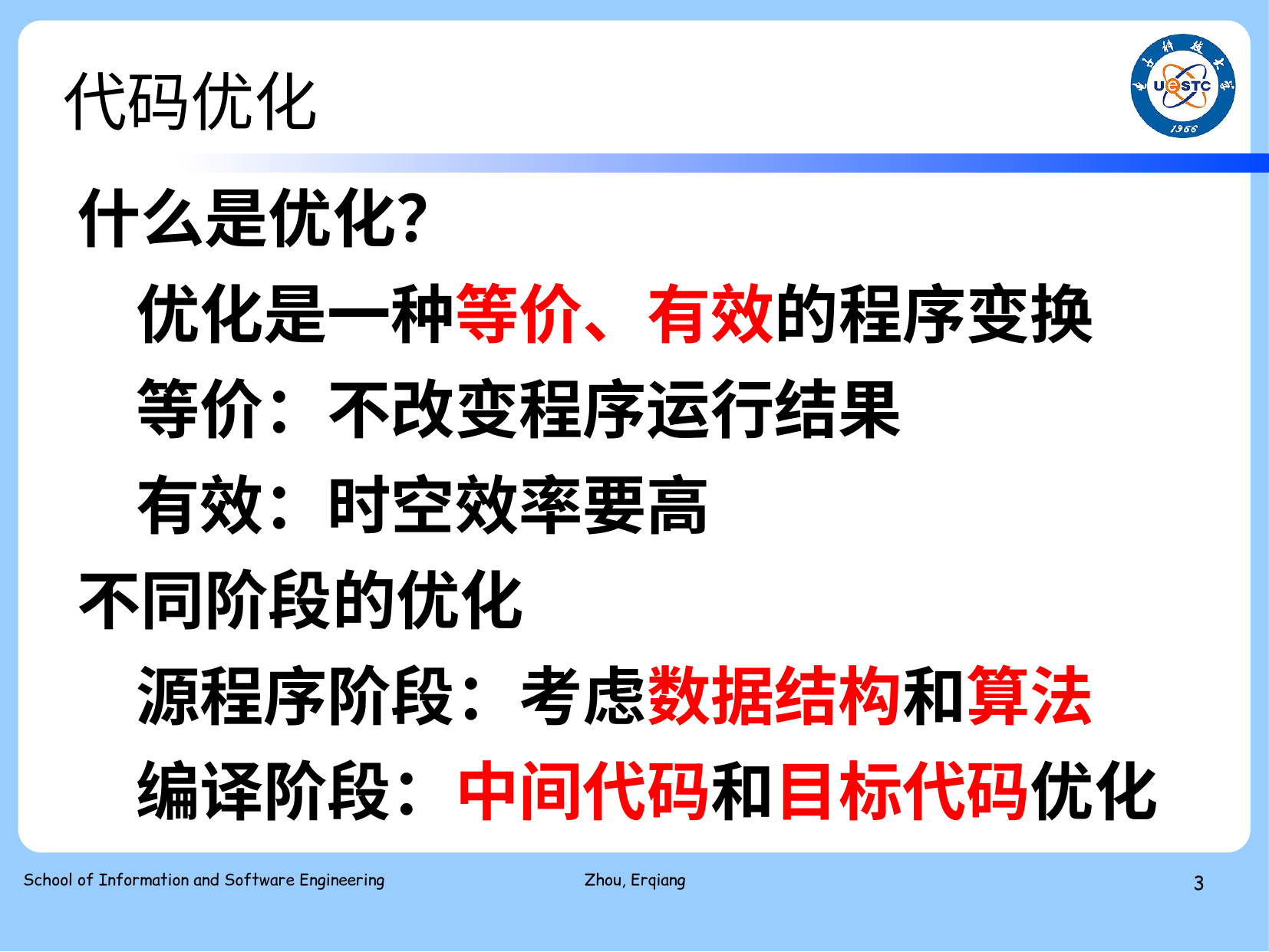

# 代码优化
什么是优化？
   优化是一种等价、有效的程序变换
   等价：不改变程序运行结果
   有效：时空效率要高
不同阶段的优化
   源程序阶段：考虑数据结构和算法
   编译阶段：中间代码和目标代码优化

 School of Information and Software Engineering
Zhou, Erqiang
3